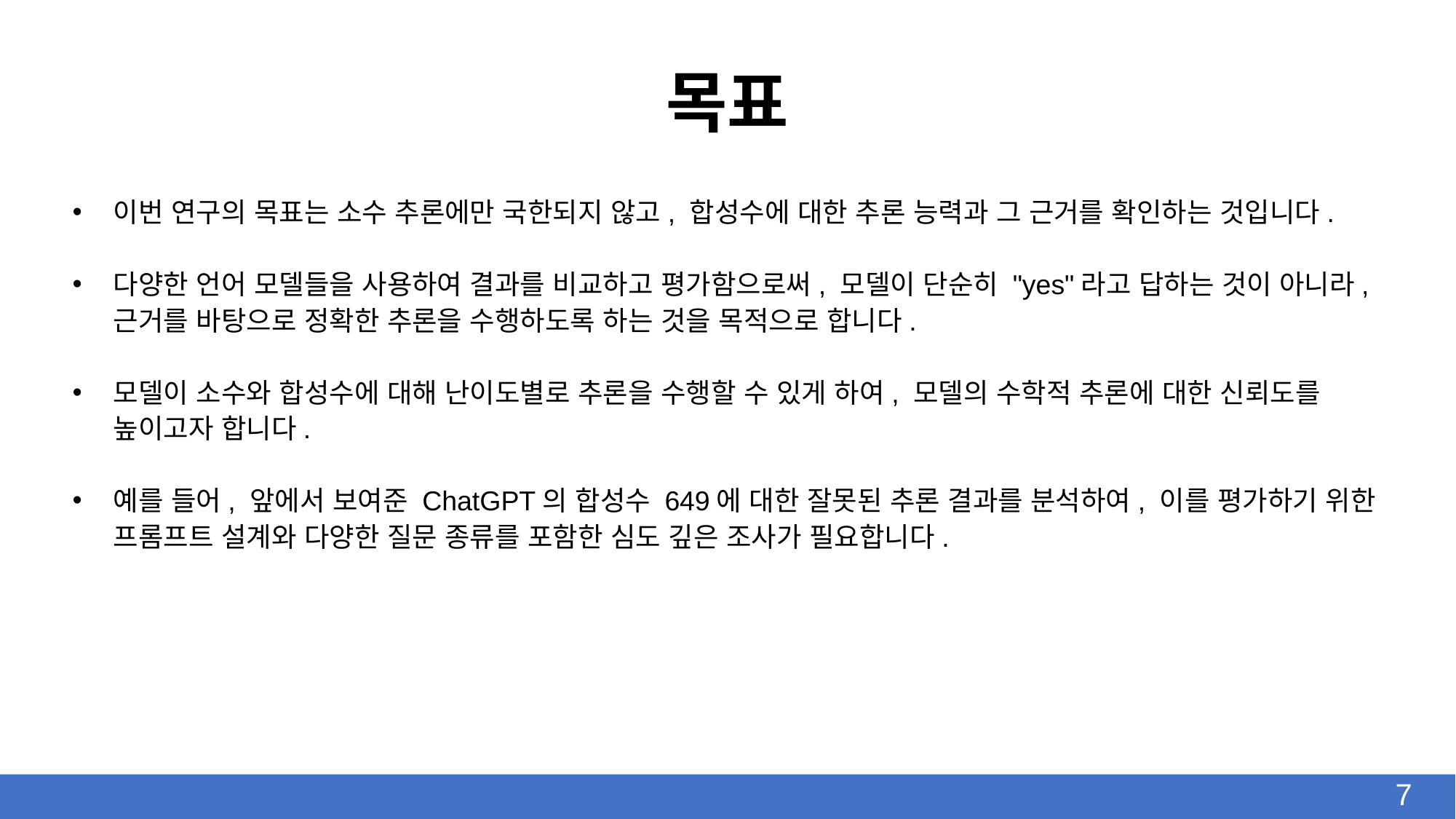

# 목표
이번 연구의 목표는 소수 추론에만 국한되지 않고, 합성수에 대한 추론 능력과 그 근거를 확인하는 것입니다.

다양한 언어 모델들을 사용하여 결과를 비교하고 평가함으로써, 모델이 단순히 "yes"라고 답하는 것이 아니라, 근거를 바탕으로 정확한 추론을 수행하도록 하는 것을 목적으로 합니다.

모델이 소수와 합성수에 대해 난이도별로 추론을 수행할 수 있게 하여, 모델의 수학적 추론에 대한 신뢰도를 높이고자 합니다.
예를 들어, 앞에서 보여준 ChatGPT의 합성수 649에 대한 잘못된 추론 결과를 분석하여, 이를 평가하기 위한 프롬프트 설계와 다양한 질문 종류를 포함한 심도 깊은 조사가 필요합니다.

7